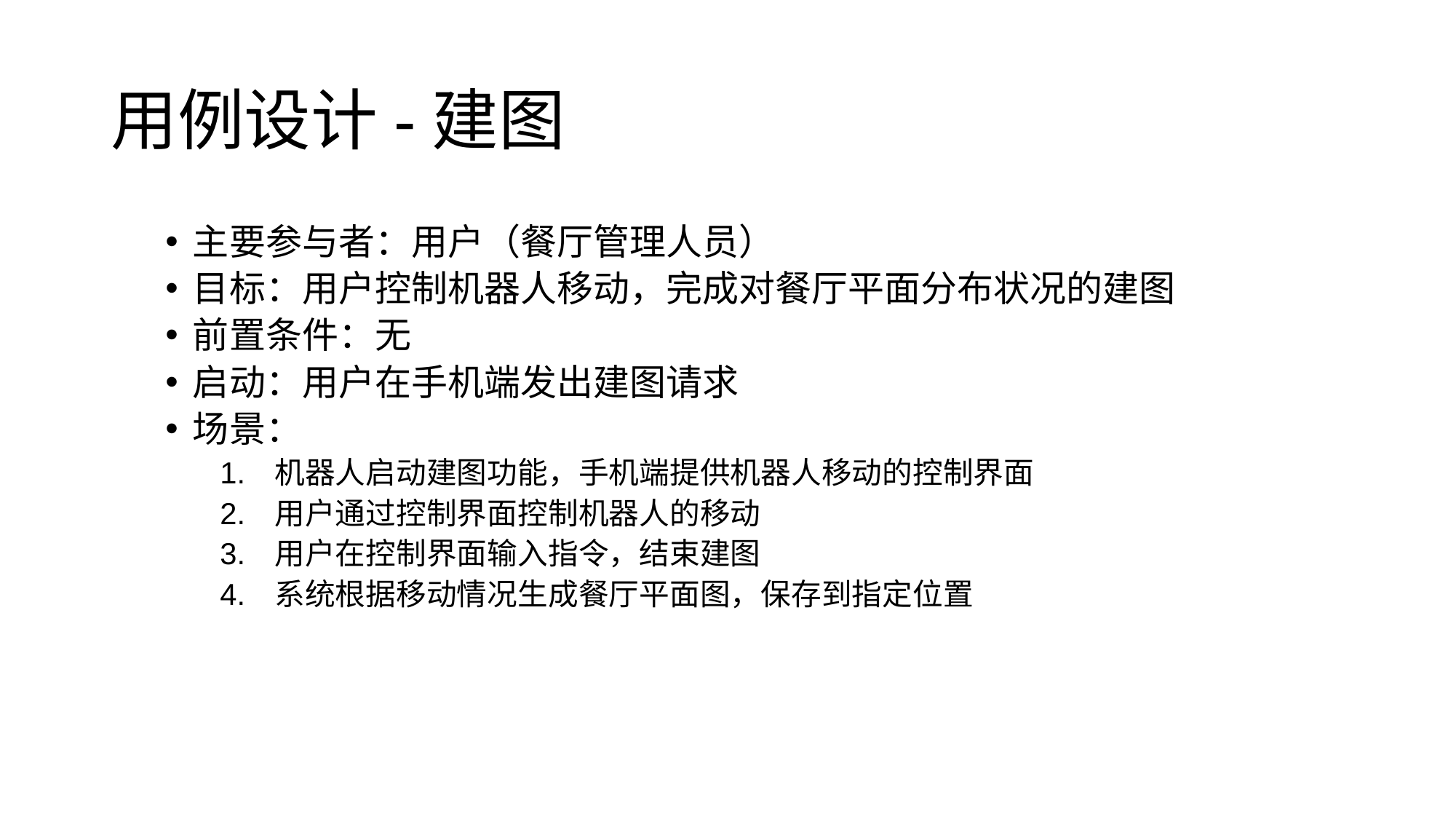

# 用例设计-建图
主要参与者：用户（餐厅管理人员）
目标：用户控制机器人移动，完成对餐厅平面分布状况的建图
前置条件：无
启动：用户在手机端发出建图请求
场景：
机器人启动建图功能，手机端提供机器人移动的控制界面
用户通过控制界面控制机器人的移动
用户在控制界面输入指令，结束建图
系统根据移动情况生成餐厅平面图，保存到指定位置